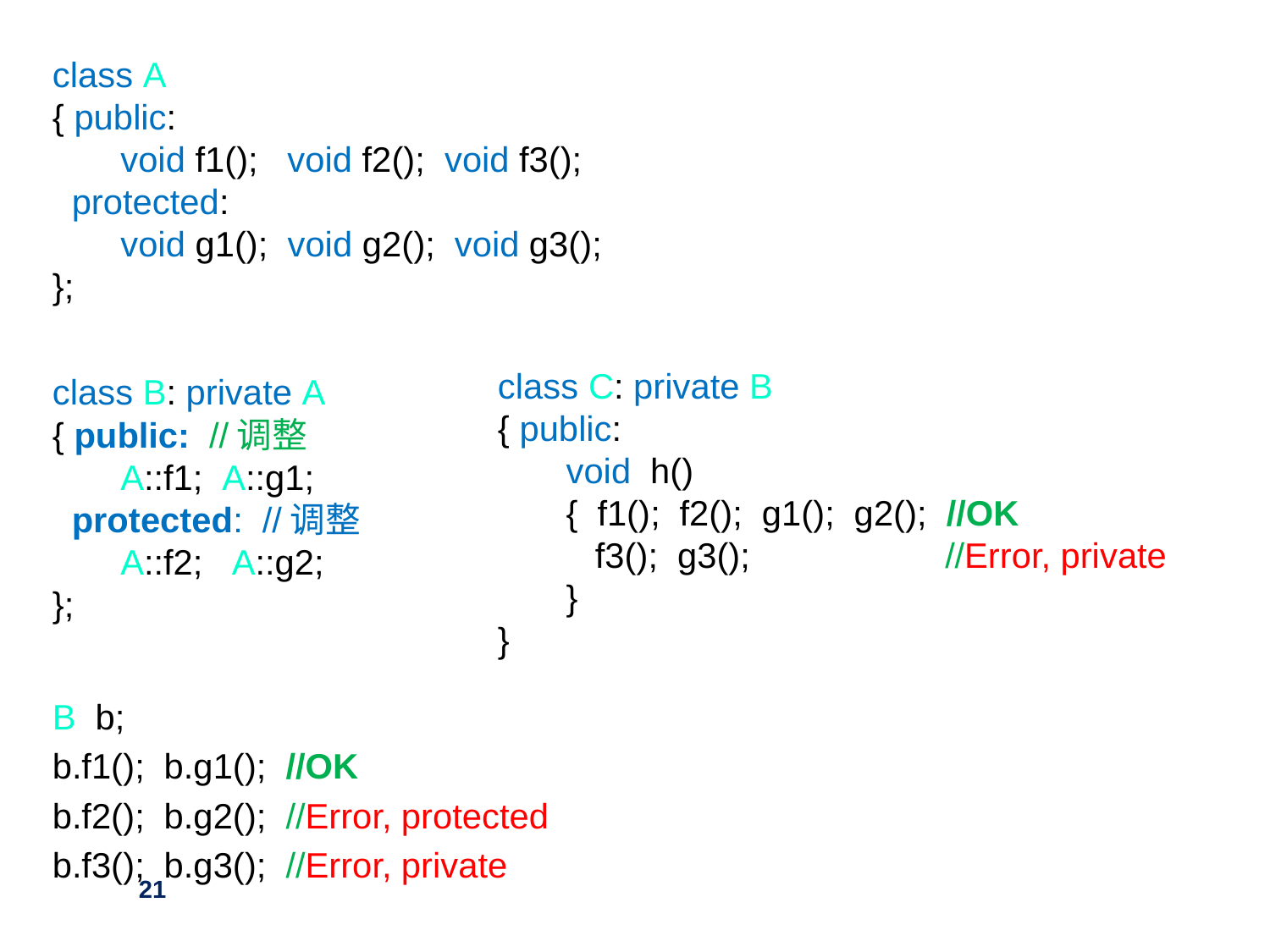

class A
{ public:
       void f1();   void f2();  void f3();
  protected:
       void g1();  void g2();  void g3();
};

class B: private A
{ public:  //调整
       A::f1;  A::g1;
  protected:  //调整
       A::f2;   A::g2;
};

B  b;
b.f1();  b.g1();  //OK
b.f2();  b.g2();  //Error, protected
b.f3();  b.g3();  //Error, private

class C: private B
{ public:
       void  h()
       {  f1();  f2();  g1();  g2();  //OK
          f3();  g3();                    //Error, private
       }
}

21